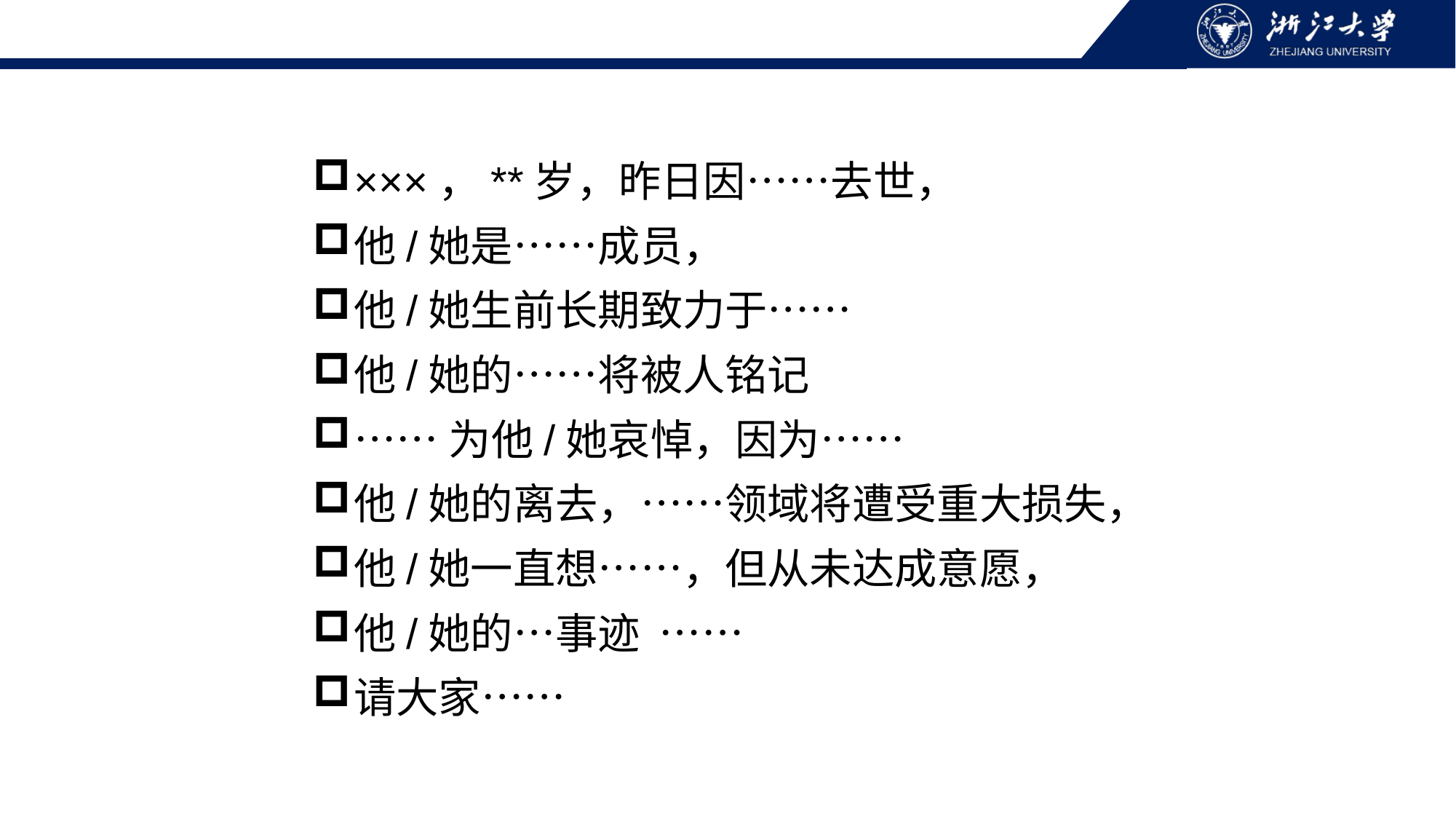

×××，**岁，昨日因……去世，
他/她是……成员，
他/她生前长期致力于……
他/她的……将被人铭记
……为他/她哀悼，因为……
他/她的离去，……领域将遭受重大损失，
他/她一直想……，但从未达成意愿，
他/她的…事迹  ……
请大家……